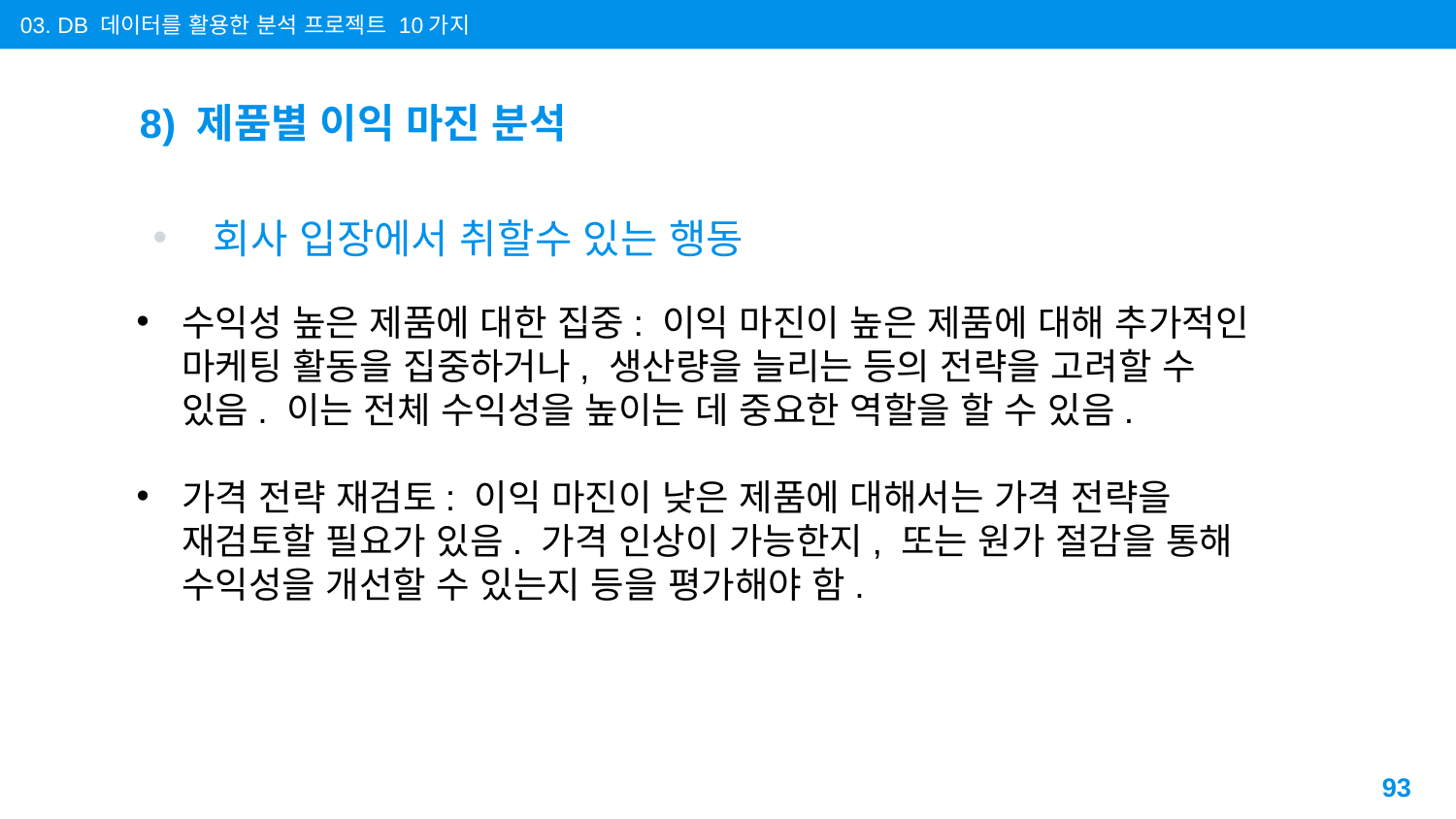

03. DB 데이터를 활용한 분석 프로젝트 10가지
# 8) 제품별 이익 마진 분석
회사 입장에서 취할수 있는 행동

수익성 높은 제품에 대한 집중: 이익 마진이 높은 제품에 대해 추가적인 마케팅 활동을 집중하거나, 생산량을 늘리는 등의 전략을 고려할 수 있음. 이는 전체 수익성을 높이는 데 중요한 역할을 할 수 있음.

가격 전략 재검토: 이익 마진이 낮은 제품에 대해서는 가격 전략을 재검토할 필요가 있음. 가격 인상이 가능한지, 또는 원가 절감을 통해 수익성을 개선할 수 있는지 등을 평가해야 함.
93